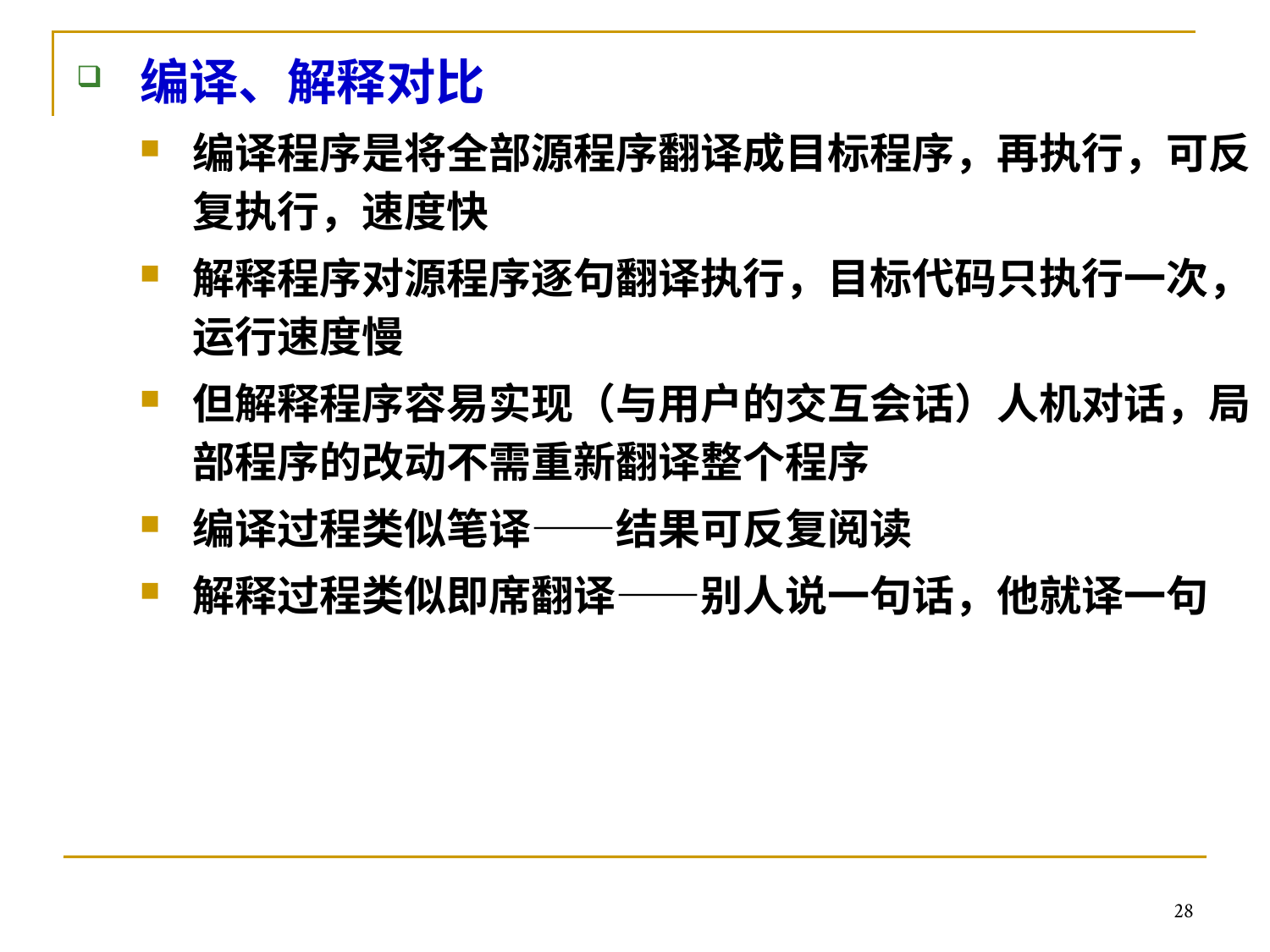

编译、解释对比
编译程序是将全部源程序翻译成目标程序，再执行，可反复执行，速度快
解释程序对源程序逐句翻译执行，目标代码只执行一次，运行速度慢
但解释程序容易实现（与用户的交互会话）人机对话，局部程序的改动不需重新翻译整个程序
编译过程类似笔译——结果可反复阅读
解释过程类似即席翻译——别人说一句话，他就译一句
28